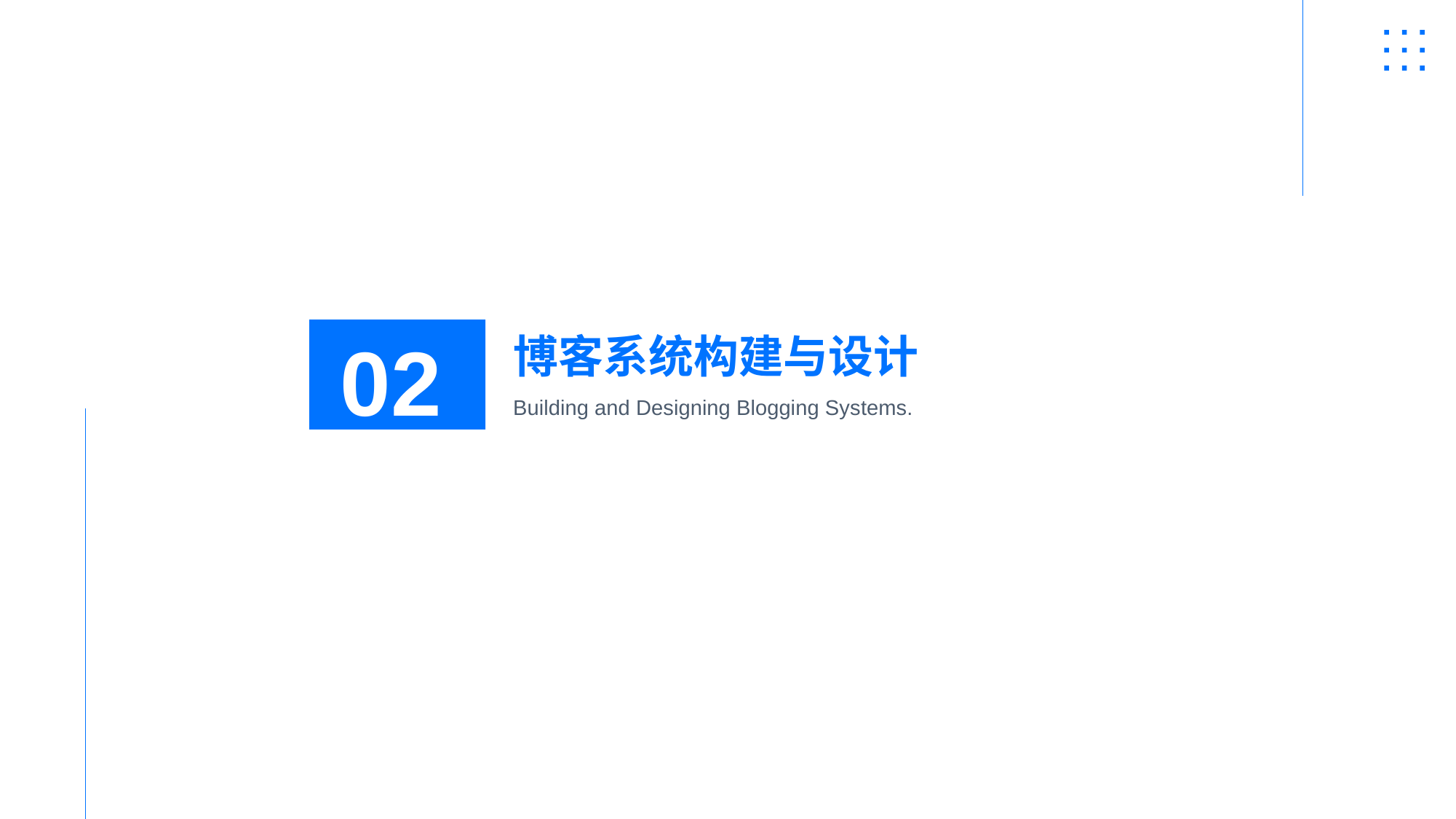

02
博客系统构建与设计
Building and Designing Blogging Systems.